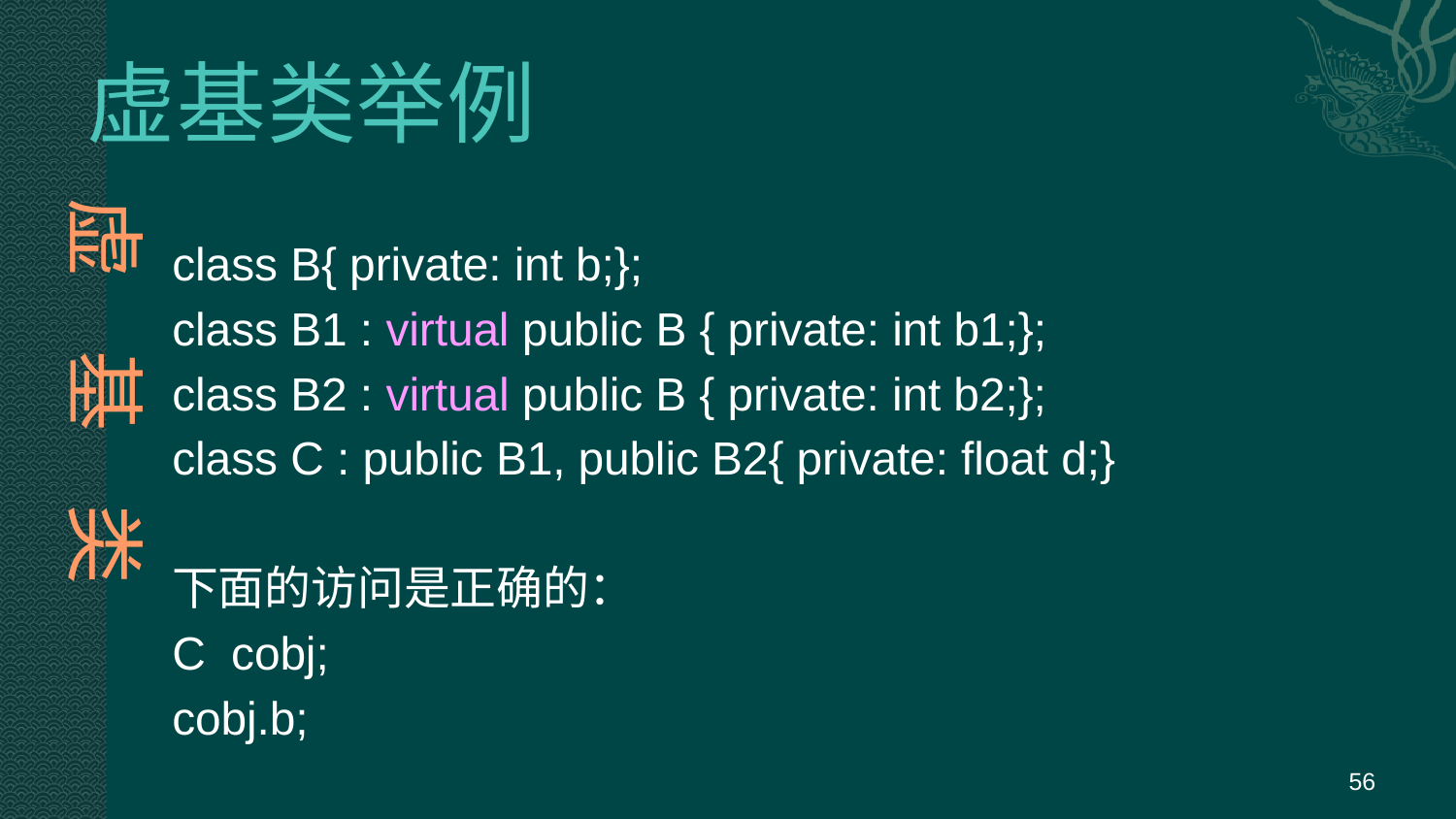

# 虚基类举例
    虚    基    类
class B{ private: int b;};
class B1 : virtual public B { private: int b1;};
class B2 : virtual public B { private: int b2;};
class C : public B1, public B2{ private: float d;}

下面的访问是正确的：
C  cobj;
cobj.b;
56